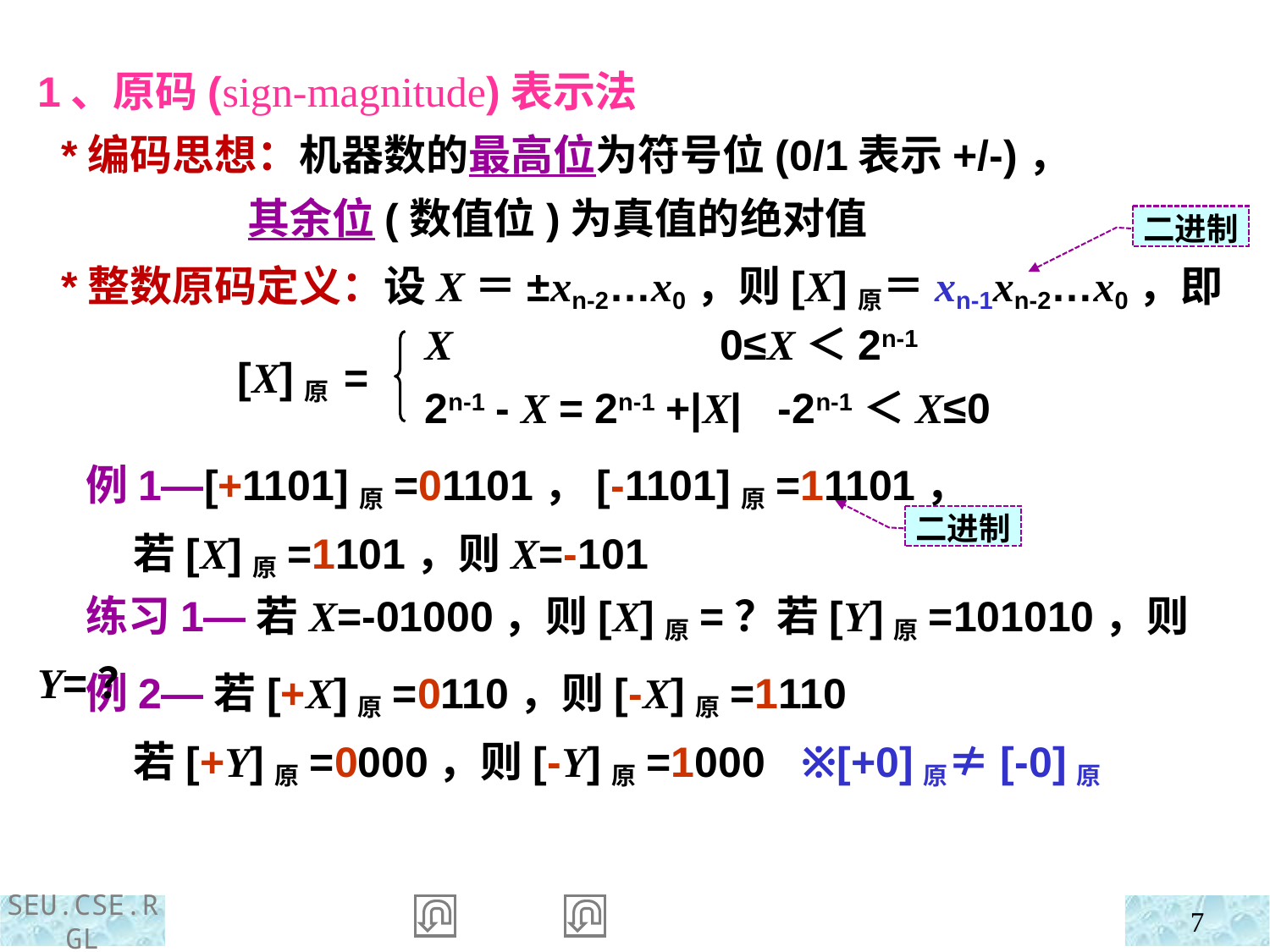

1、原码(sign-magnitude)表示法
  *编码思想：机器数的最高位为符号位(0/1表示+/-)，
                     其余位(数值位)为真值的绝对值
二进制
  *整数原码定义：设X＝±xn-2…x0，则[X]原＝xn-1xn-2…x0，即
X                       0≤X＜2n-1
2n-1 - X = 2n-1 +|X|   -2n-1＜X≤0

[X]原 =
    例1—[+1101]原=01101，[-1101]原=11101，
         若[X]原=1101，则X=-101
二进制
    练习1—若X=-01000，则[X]原=？若[Y]原=101010，则Y=？
    例2—若[+X]原=0110，则[-X]原=1110
         若[+Y]原=0000，则[-Y]原=1000   ※[+0]原≠[-0]原

7